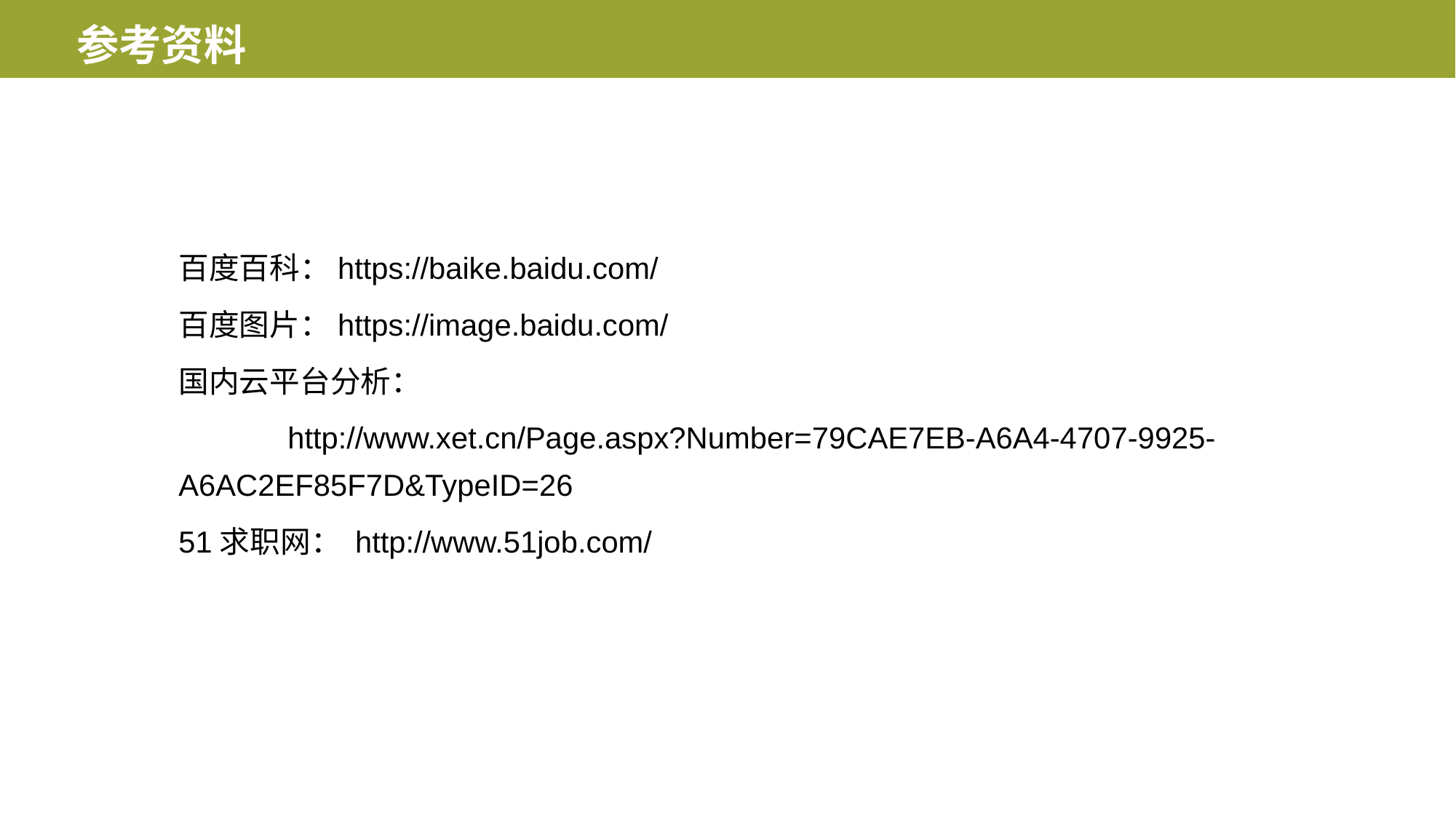

参考资料
百度百科：https://baike.baidu.com/
百度图片：https://image.baidu.com/
国内云平台分析：
	http://www.xet.cn/Page.aspx?Number=79CAE7EB-A6A4-4707-9925-A6AC2EF85F7D&TypeID=26
51求职网： http://www.51job.com/